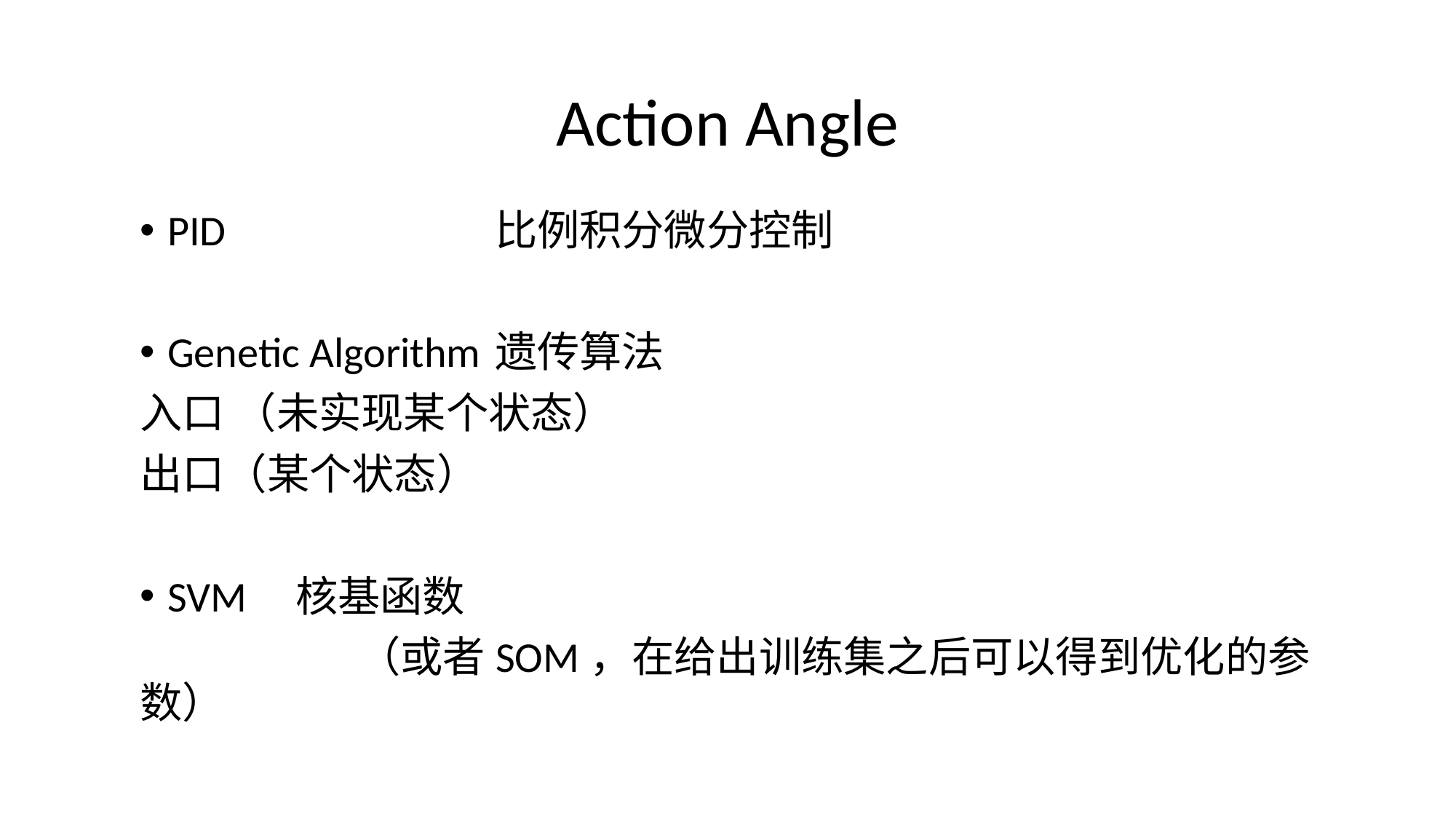

# Action Angle
PID     			比例积分微分控制

Genetic Algorithm 	遗传算法
入口 （未实现某个状态）
出口（某个状态）

SVM    核基函数
		（或者SOM，在给出训练集之后可以得到优化的参数）